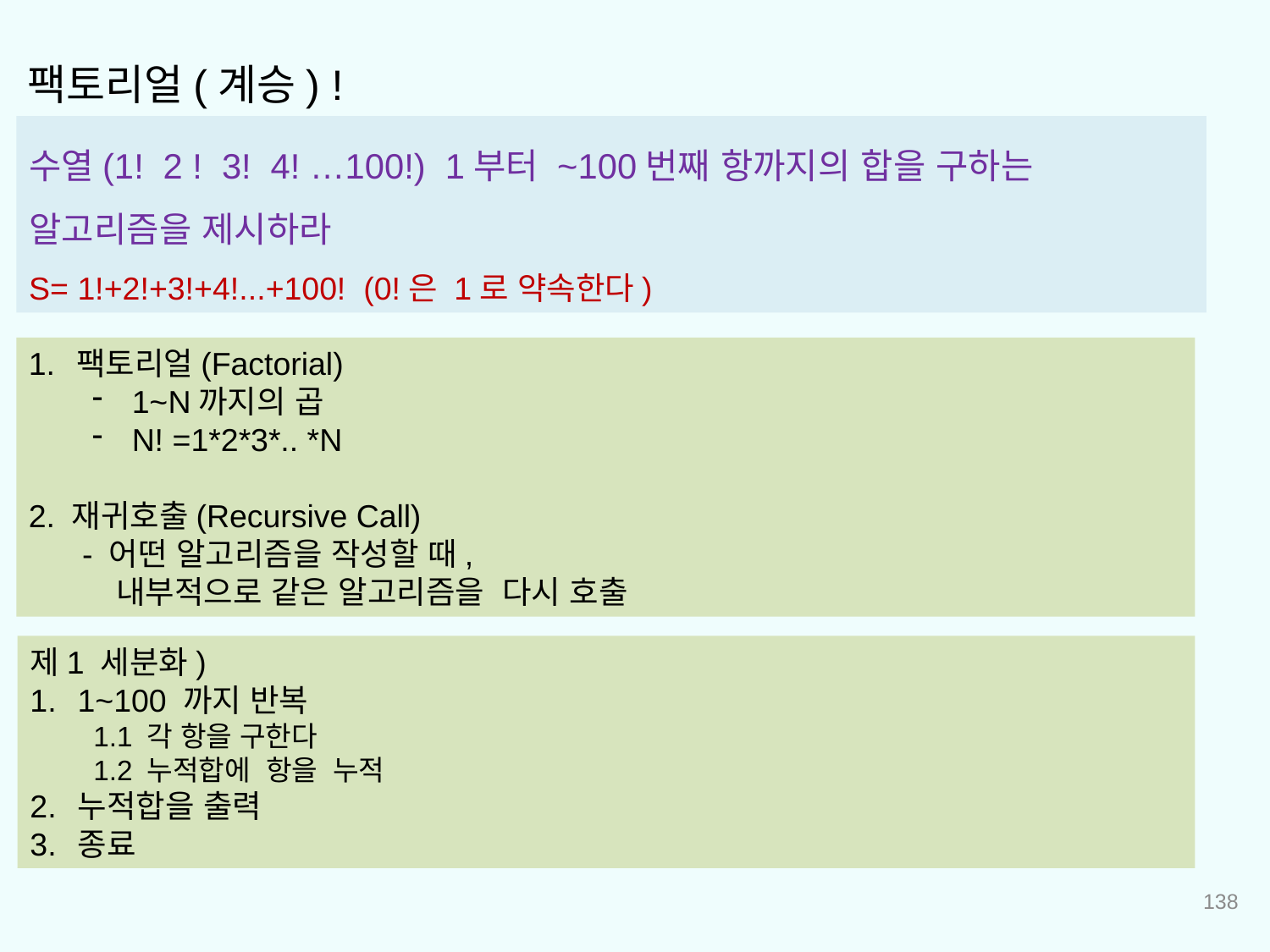

팩토리얼(계승) !
수열(1!  2 !  3!  4! …100!)  1부터 ~100번째 항까지의 합을 구하는 알고리즘을 제시하라
S= 1!+2!+3!+4!...+100!  (0!은 1로 약속한다)
팩토리얼(Factorial)
1~N까지의 곱
N! =1*2*3*.. *N

2. 재귀호출(Recursive Call)
      - 어떤 알고리즘을 작성할 때,
         내부적으로 같은 알고리즘을  다시 호출
제1 세분화)
1~100 까지 반복
1.1 각 항을 구한다
1.2 누적합에  항을  누적
누적합을 출력
종료
138